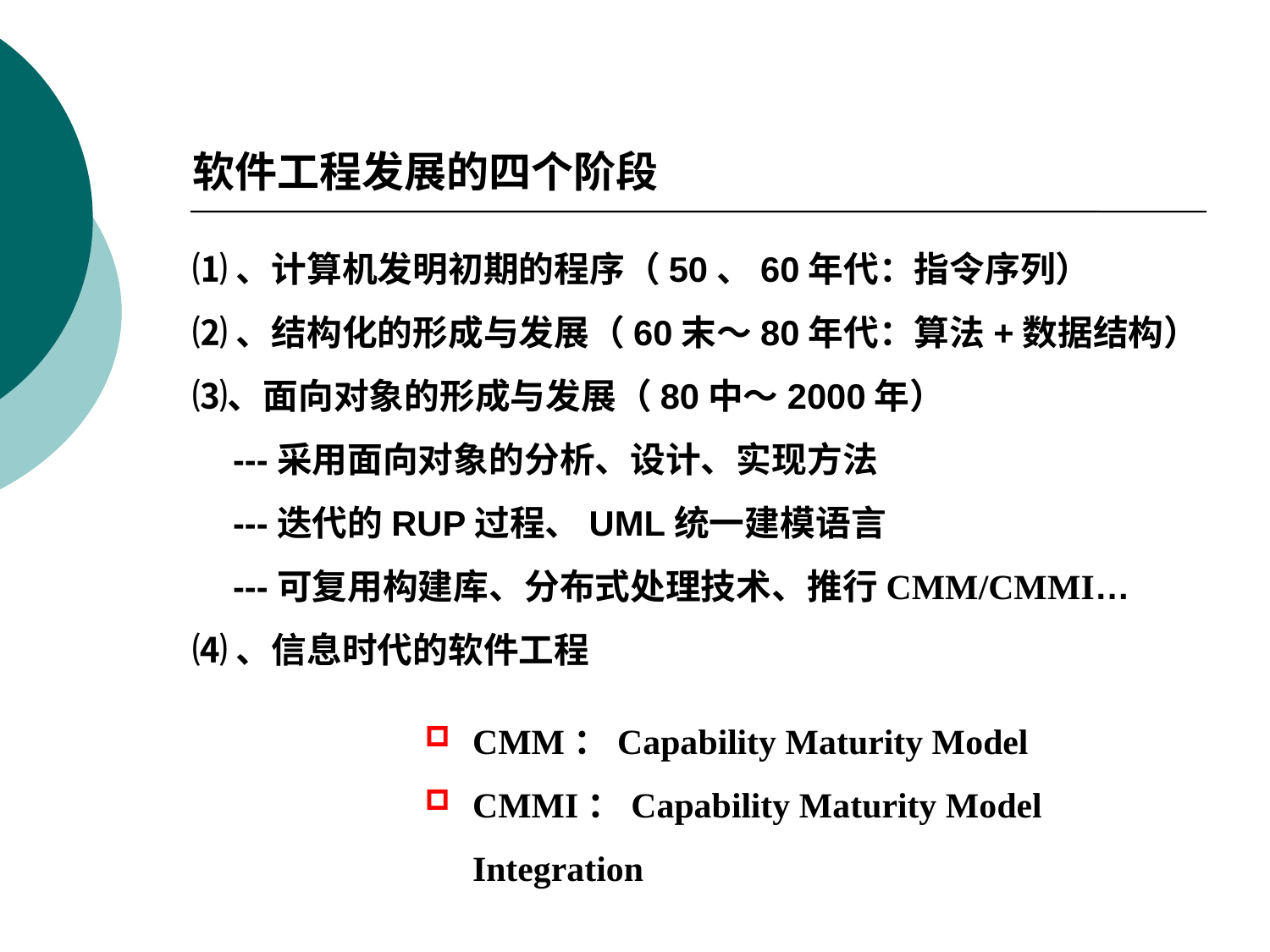

软件工程发展的四个阶段
⑴、计算机发明初期的程序（50、60年代：指令序列）
⑵、结构化的形成与发展（60末～80年代：算法+数据结构）
⑶、面向对象的形成与发展（80中～2000年）
    ---采用面向对象的分析、设计、实现方法
    ---迭代的RUP过程、UML统一建模语言
    ---可复用构建库、分布式处理技术、推行CMM/CMMI…
⑷、信息时代的软件工程
CMM：Capability Maturity Model
CMMI：Capability Maturity Model Integration